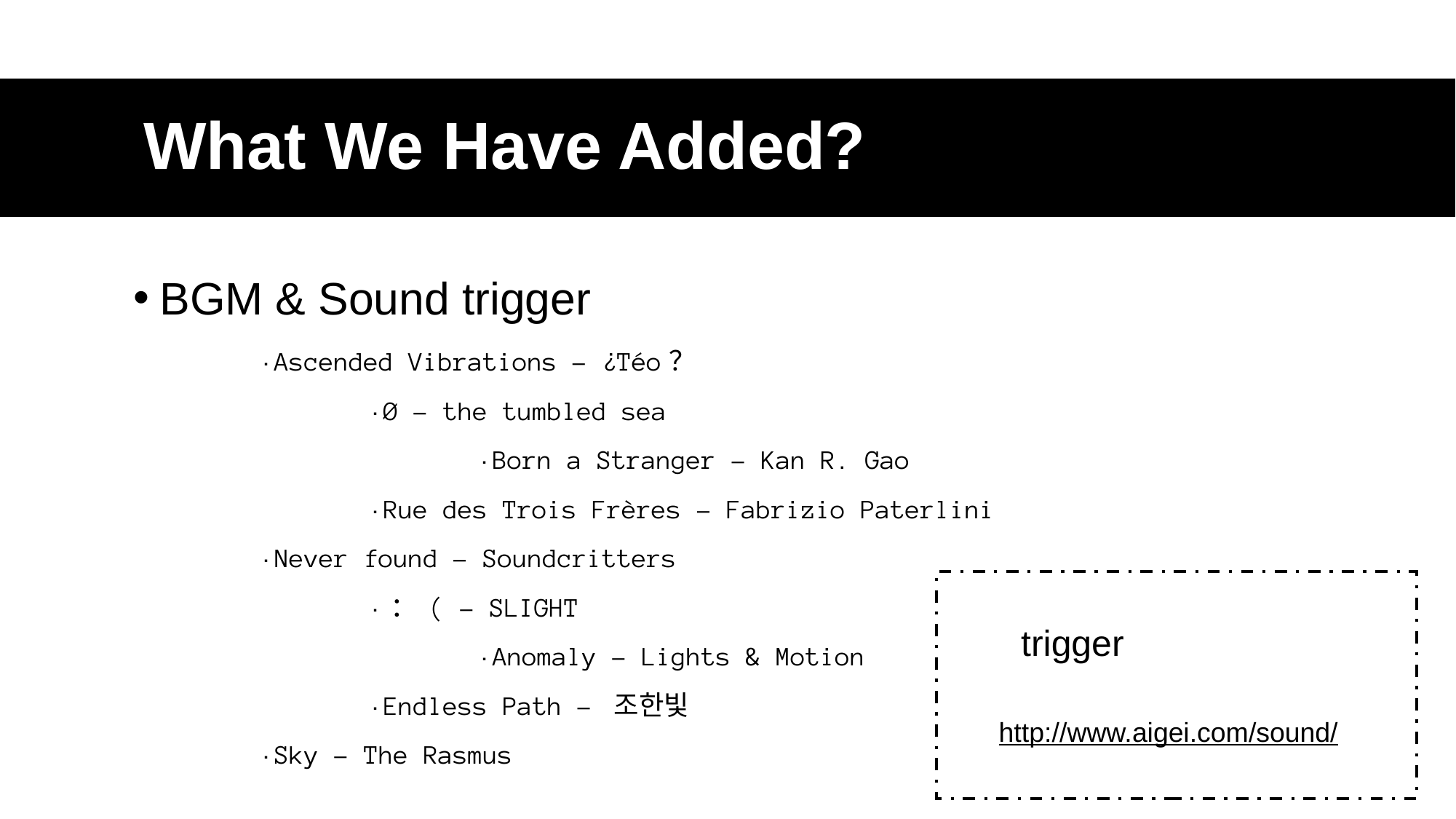

# What We Have Added?

BGM & Sound trigger
·Ascended Vibrations - ¿Téo？
	·Ø - the tumbled sea
		·Born a Stranger - Kan R. Gao
	·Rue des Trois Frères - Fabrizio Paterlini
·Never found - Soundcritters
	·： ( - SLIGHT
		·Anomaly - Lights & Motion
	·Endless Path - 조한빛
·Sky - The Rasmus

trigger
http://www.aigei.com/sound/